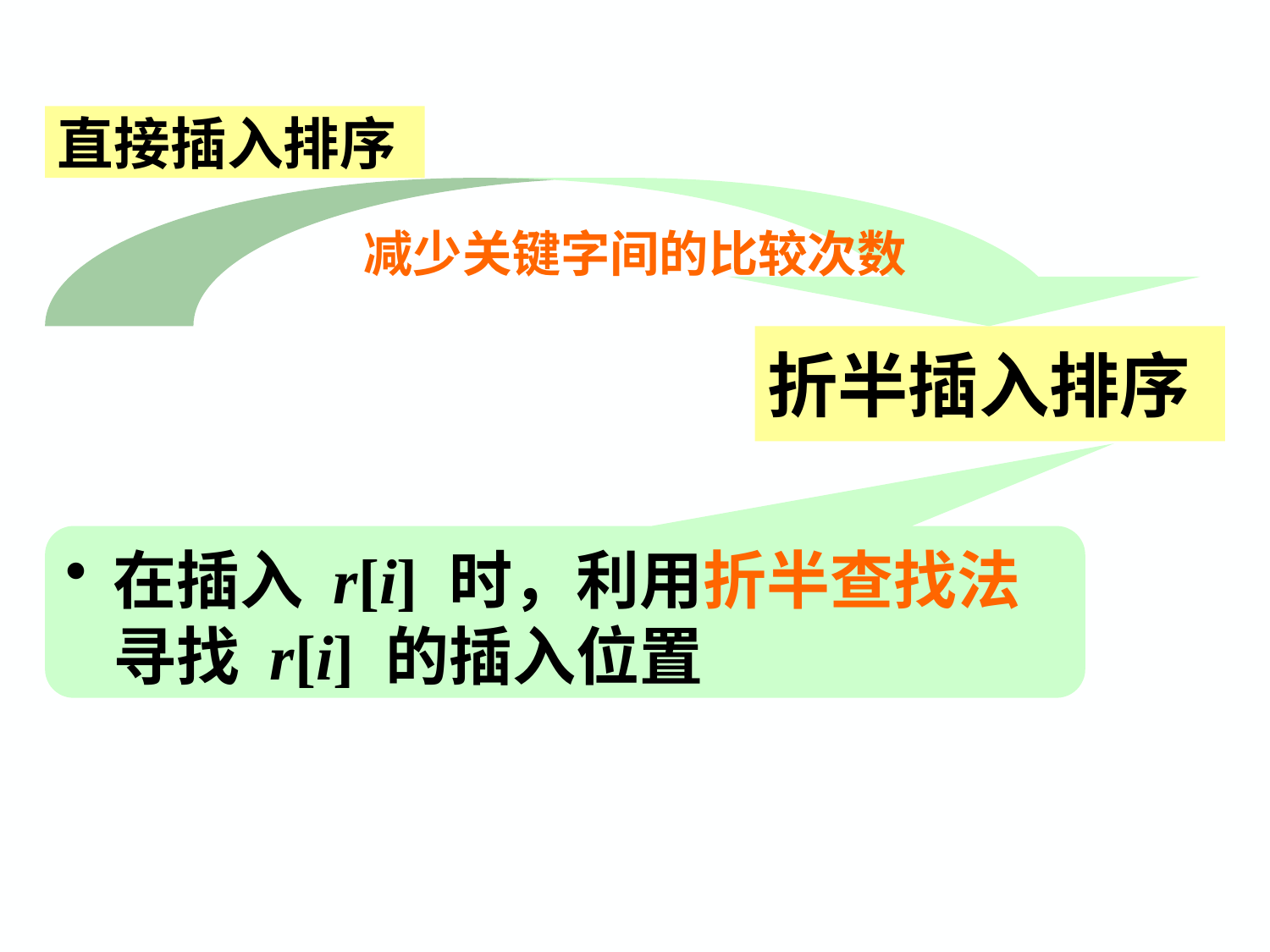

直接插入排序
减少关键字间的比较次数
折半插入排序
在插入 r[i] 时，利用折半查找法寻找 r[i] 的插入位置